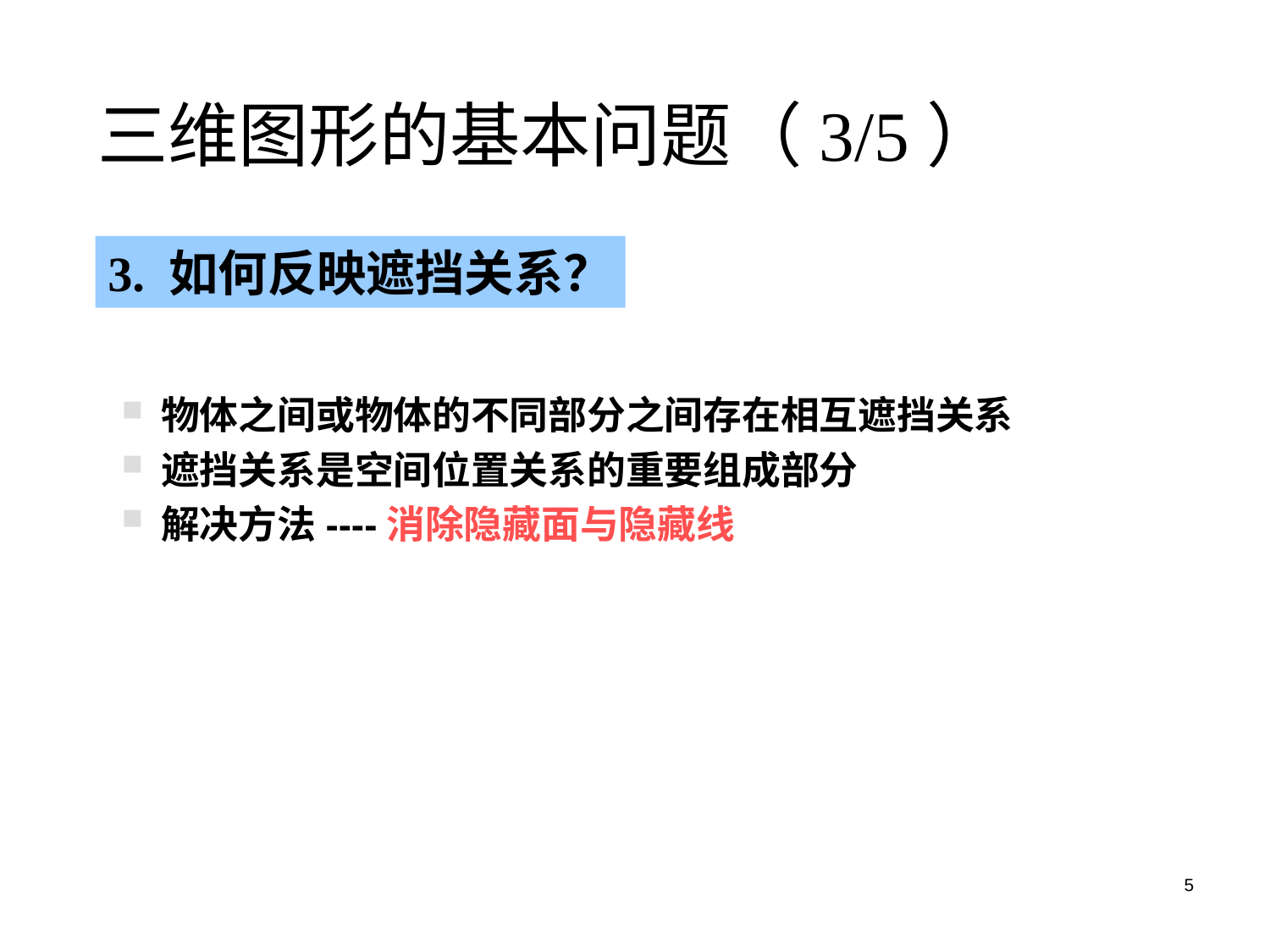

# 三维图形的基本问题（3/5）
3. 如何反映遮挡关系？
物体之间或物体的不同部分之间存在相互遮挡关系
遮挡关系是空间位置关系的重要组成部分
解决方法----消除隐藏面与隐藏线
5